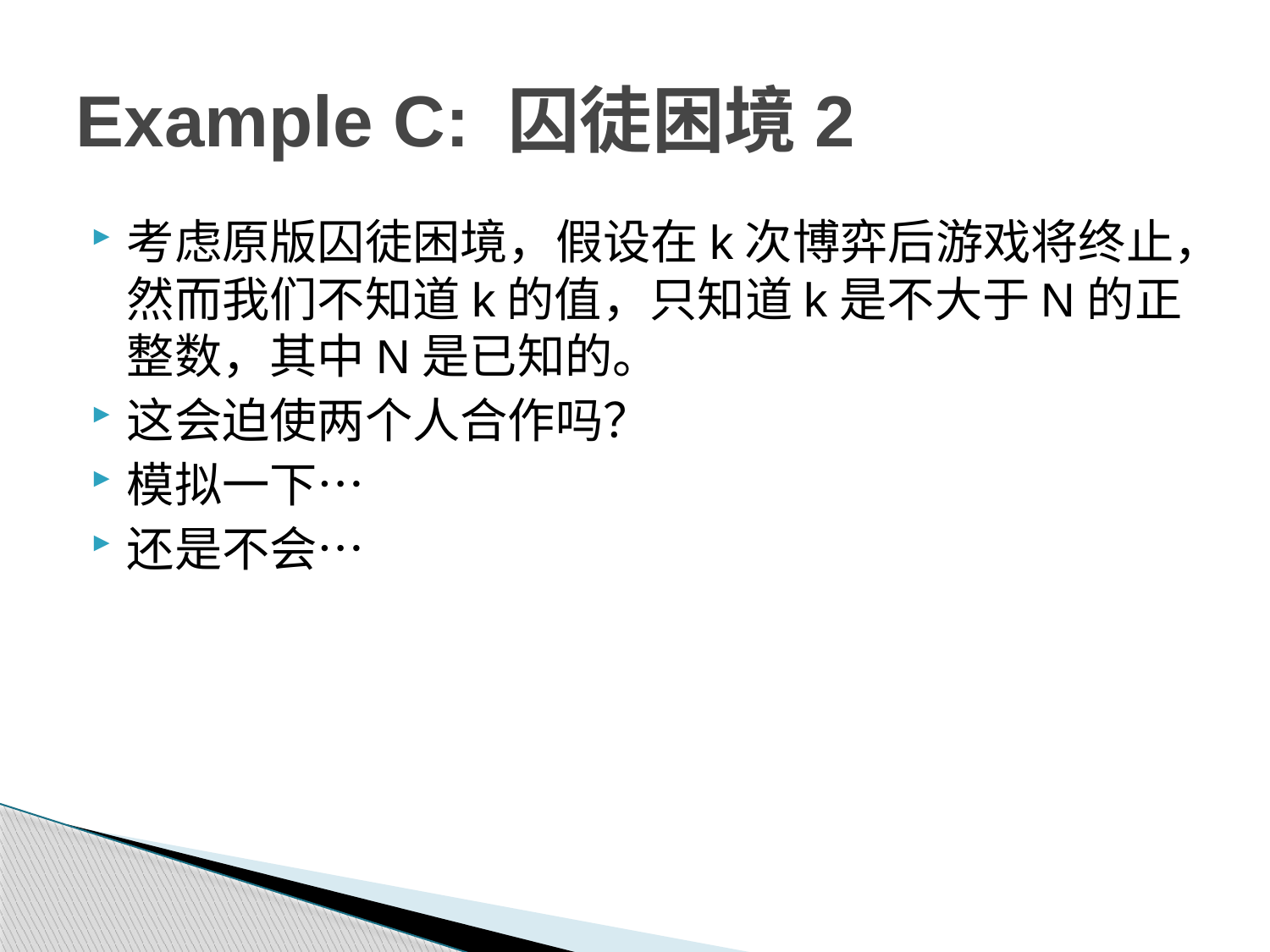

# Example C: 囚徒困境2
考虑原版囚徒困境，假设在k次博弈后游戏将终止，然而我们不知道k的值，只知道k是不大于N的正整数，其中N是已知的。
这会迫使两个人合作吗？
模拟一下…
还是不会…